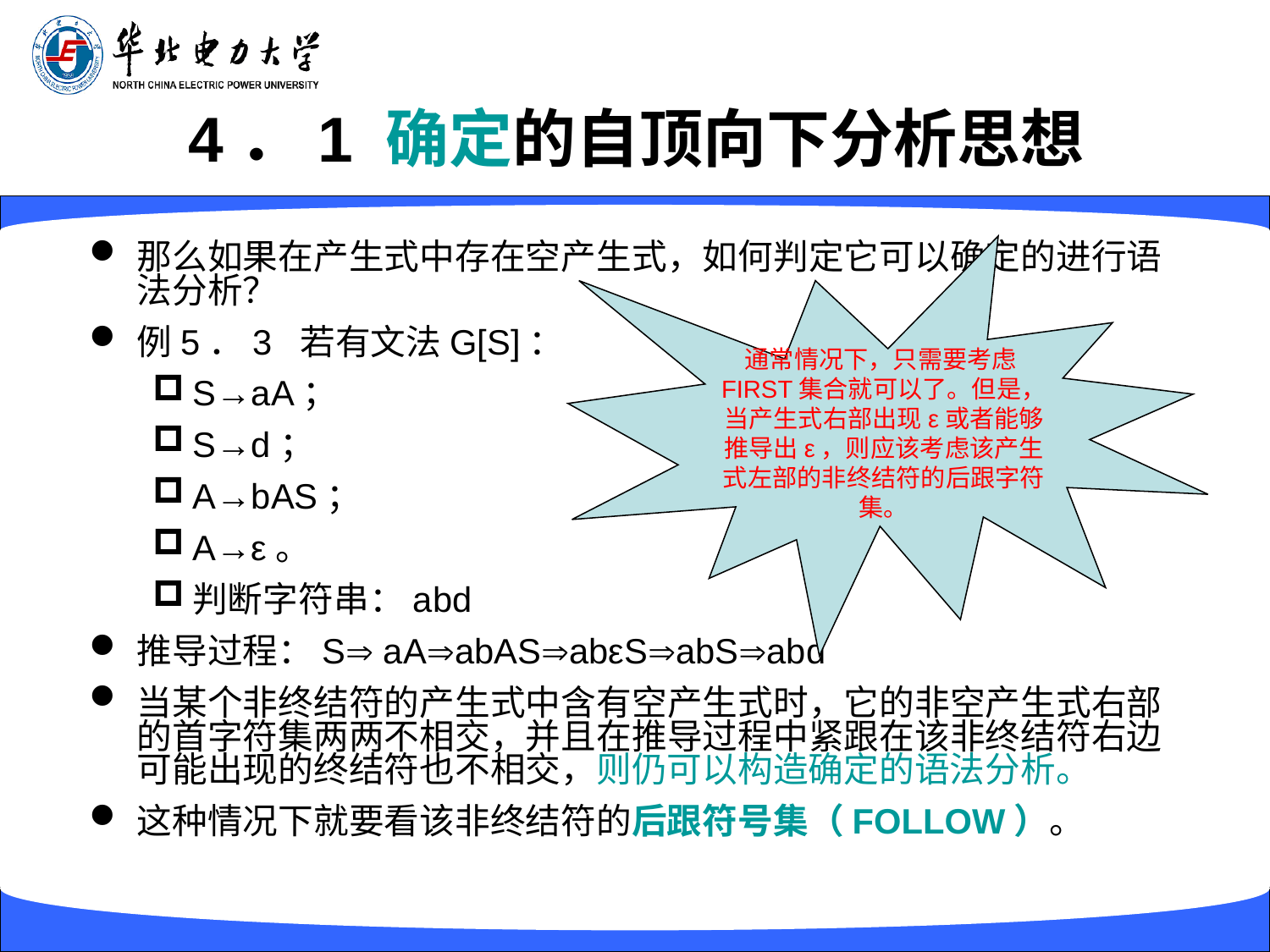

# 4．1 确定的自顶向下分析思想
那么如果在产生式中存在空产生式，如何判定它可以确定的进行语法分析？
例5．3  若有文法G[S]：
S→aA；
S→d；
A→bAS；
A→ε。
判断字符串：abd
推导过程：S⇒ aA⇒abAS⇒abεS⇒abS⇒abd
当某个非终结符的产生式中含有空产生式时，它的非空产生式右部的首字符集两两不相交，并且在推导过程中紧跟在该非终结符右边可能出现的终结符也不相交，则仍可以构造确定的语法分析。
这种情况下就要看该非终结符的后跟符号集（FOLLOW）。
通常情况下，只需要考虑FIRST集合就可以了。但是，当产生式右部出现ε或者能够推导出ε，则应该考虑该产生式左部的非终结符的后跟字符集。